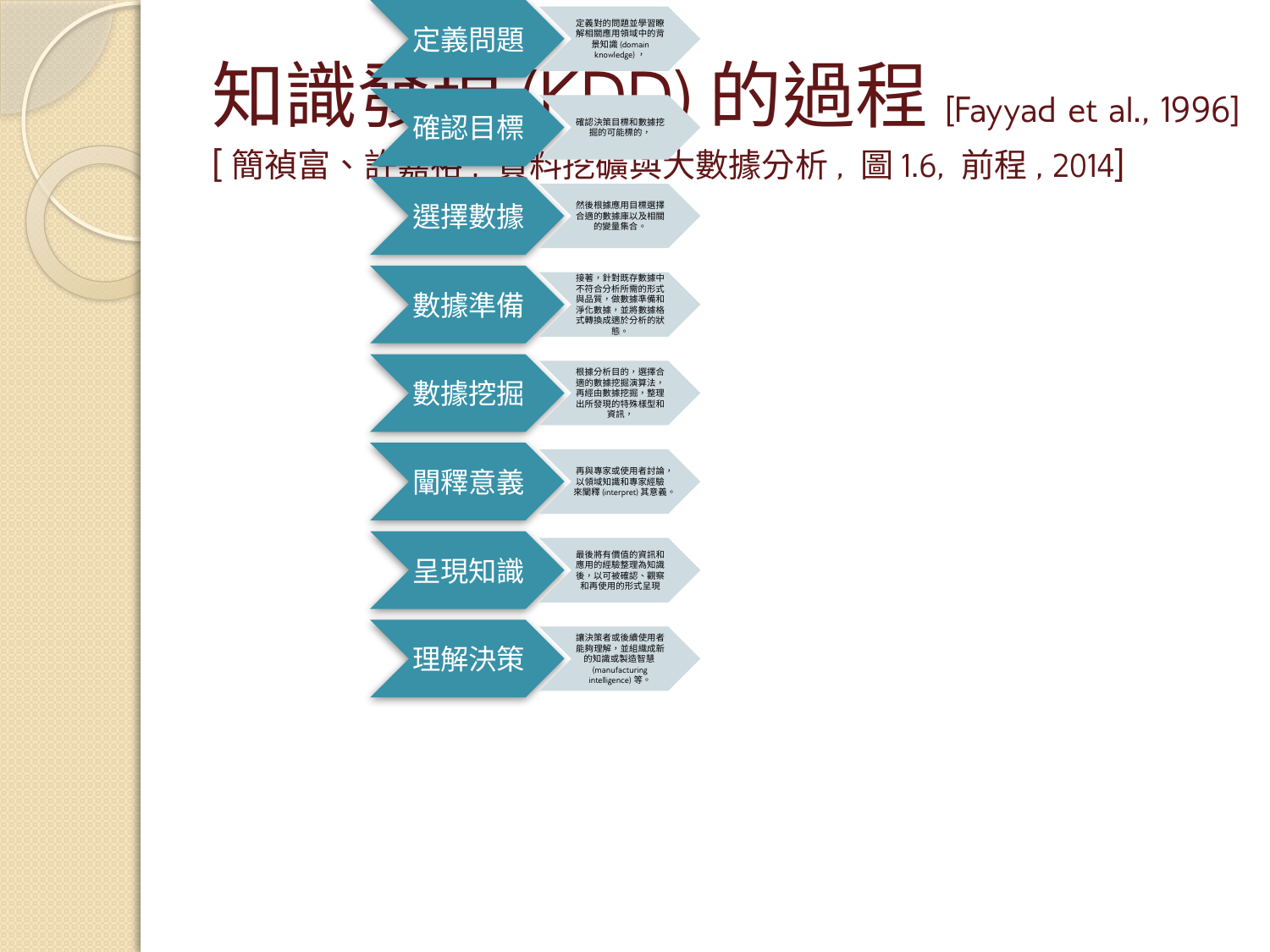

# 知識發現(KDD)的過程[Fayyad et al., 1996] [簡禎富、許嘉裕, 資料挖礦與大數據分析, 圖1.6, 前程, 2014]
定義問題
定義對的問題並學習瞭解相關應用領域中的背景知識(domain knowledge)，
確認目標
確認決策目標和數據挖掘的可能標的，
選擇數據
然後根據應用目標選擇合適的數據庫以及相關的變量集合。
數據準備
接著，針對既存數據中不符合分析所需的形式與品質，做數據準備和淨化數據，並將數據格式轉換成適於分析的狀態。
數據挖掘
根據分析目的，選擇合適的數據挖掘演算法，再經由數據挖掘，整理出所發現的特殊樣型和資訊，
闡釋意義
再與專家或使用者討論，以領域知識和專家經驗來闡釋(interpret)其意義。
呈現知識
最後將有價值的資訊和應用的經驗整理為知識後，以可被確認、觀察和再使用的形式呈現
理解決策
讓決策者或後續使用者能夠理解，並組織成新的知識或製造智慧(manufacturing intelligence)等。